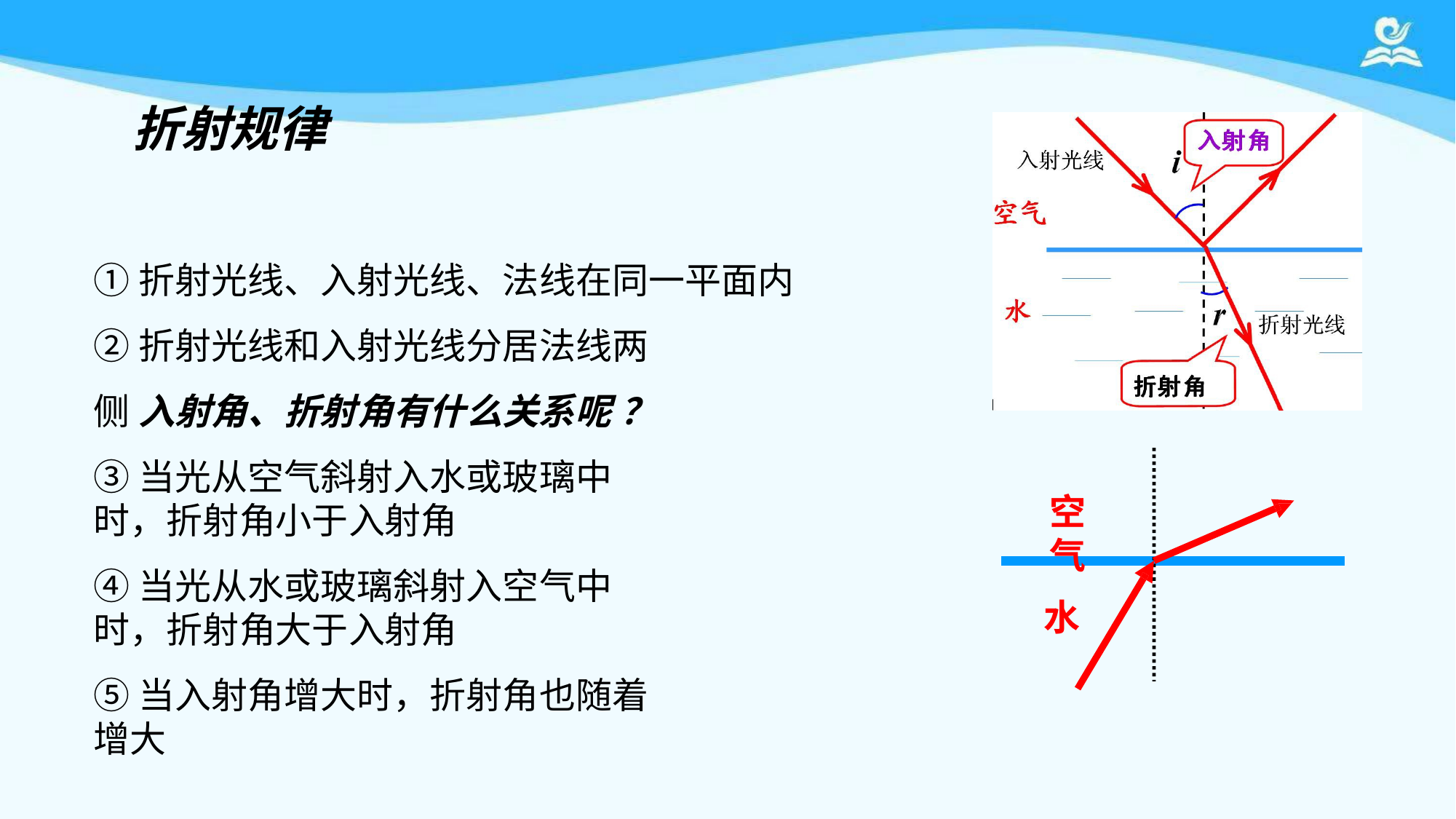

# 折射规律

①折射光线、入射光线、法线在同一平面内
②折射光线和入射光线分居法线两侧 入射角、折射角有什么关系呢？
③当光从空气斜射入水或玻璃中时，折射角小于入射角
④当光从水或玻璃斜射入空气中时，折射角大于入射角
⑤当入射角增大时，折射角也随着增大

空 气

水